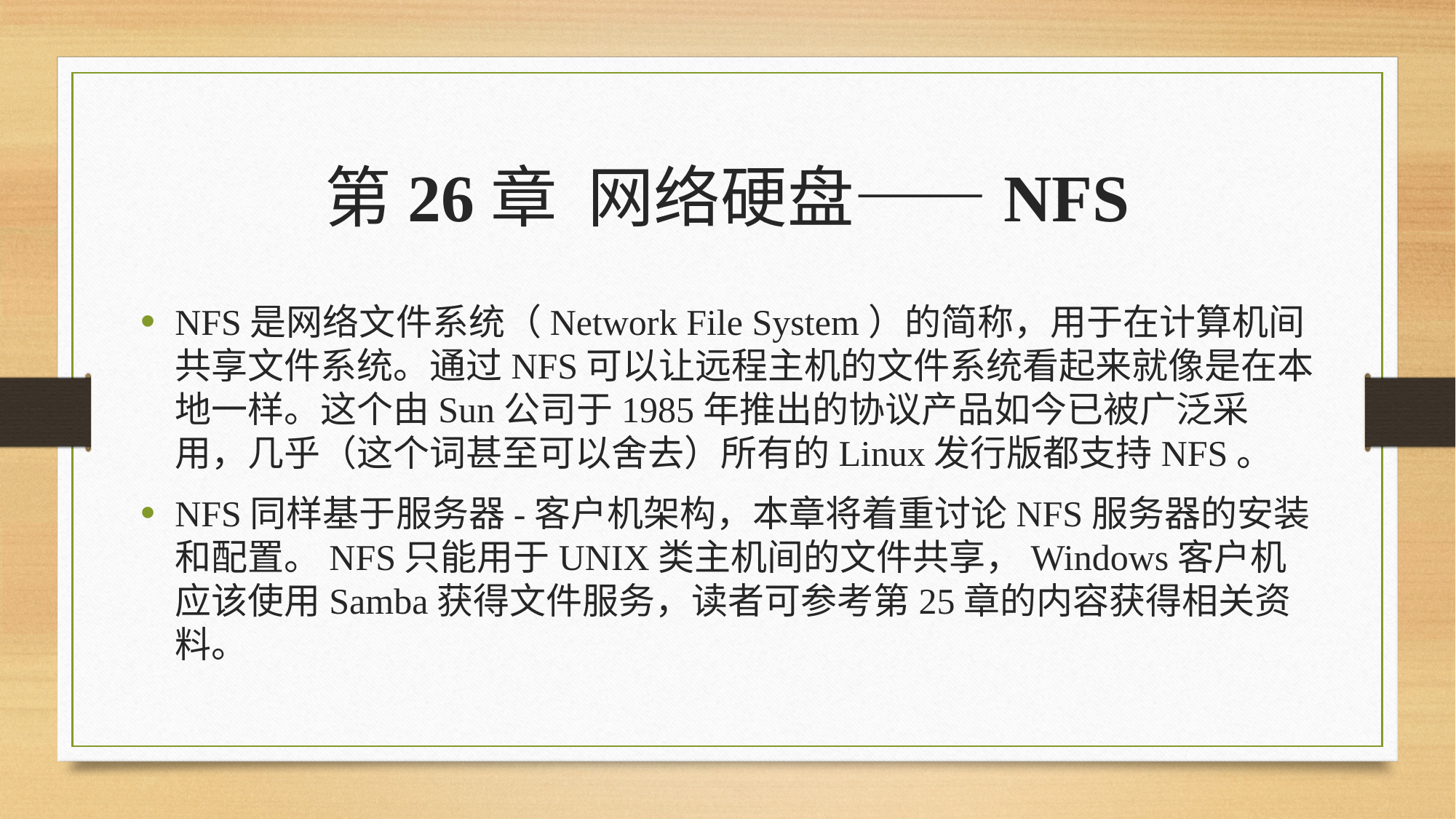

# 第26章  网络硬盘——NFS
NFS是网络文件系统（Network File System）的简称，用于在计算机间共享文件系统。通过NFS可以让远程主机的文件系统看起来就像是在本地一样。这个由Sun公司于1985年推出的协议产品如今已被广泛采用，几乎（这个词甚至可以舍去）所有的Linux发行版都支持NFS。
NFS同样基于服务器-客户机架构，本章将着重讨论NFS服务器的安装和配置。NFS只能用于UNIX类主机间的文件共享，Windows客户机应该使用Samba获得文件服务，读者可参考第25章的内容获得相关资料。